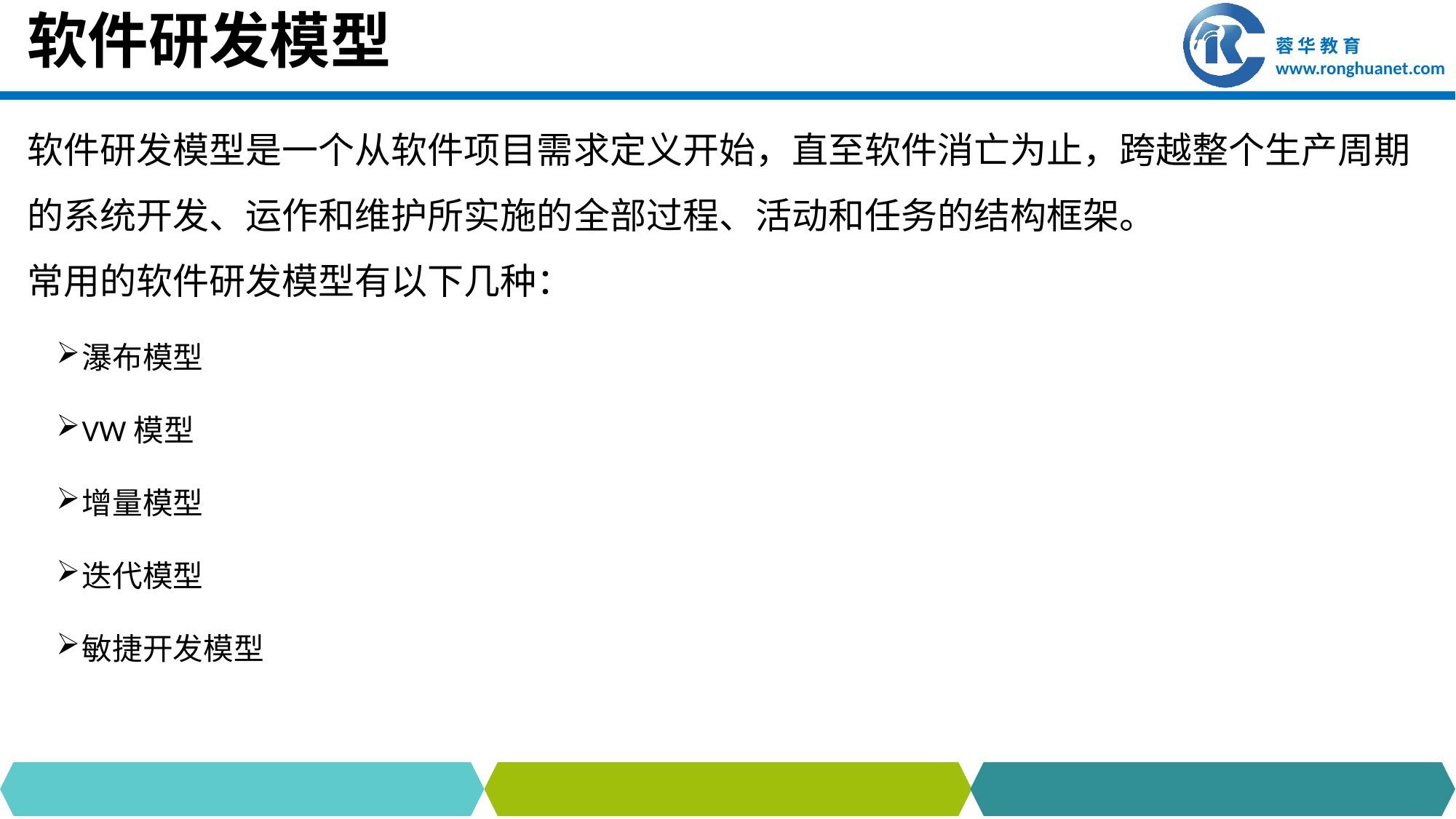

# 软件研发模型
软件研发模型是一个从软件项目需求定义开始，直至软件消亡为止，跨越整个生产周期的系统开发、运作和维护所实施的全部过程、活动和任务的结构框架。
常用的软件研发模型有以下几种：
瀑布模型
VW模型
增量模型
迭代模型
敏捷开发模型